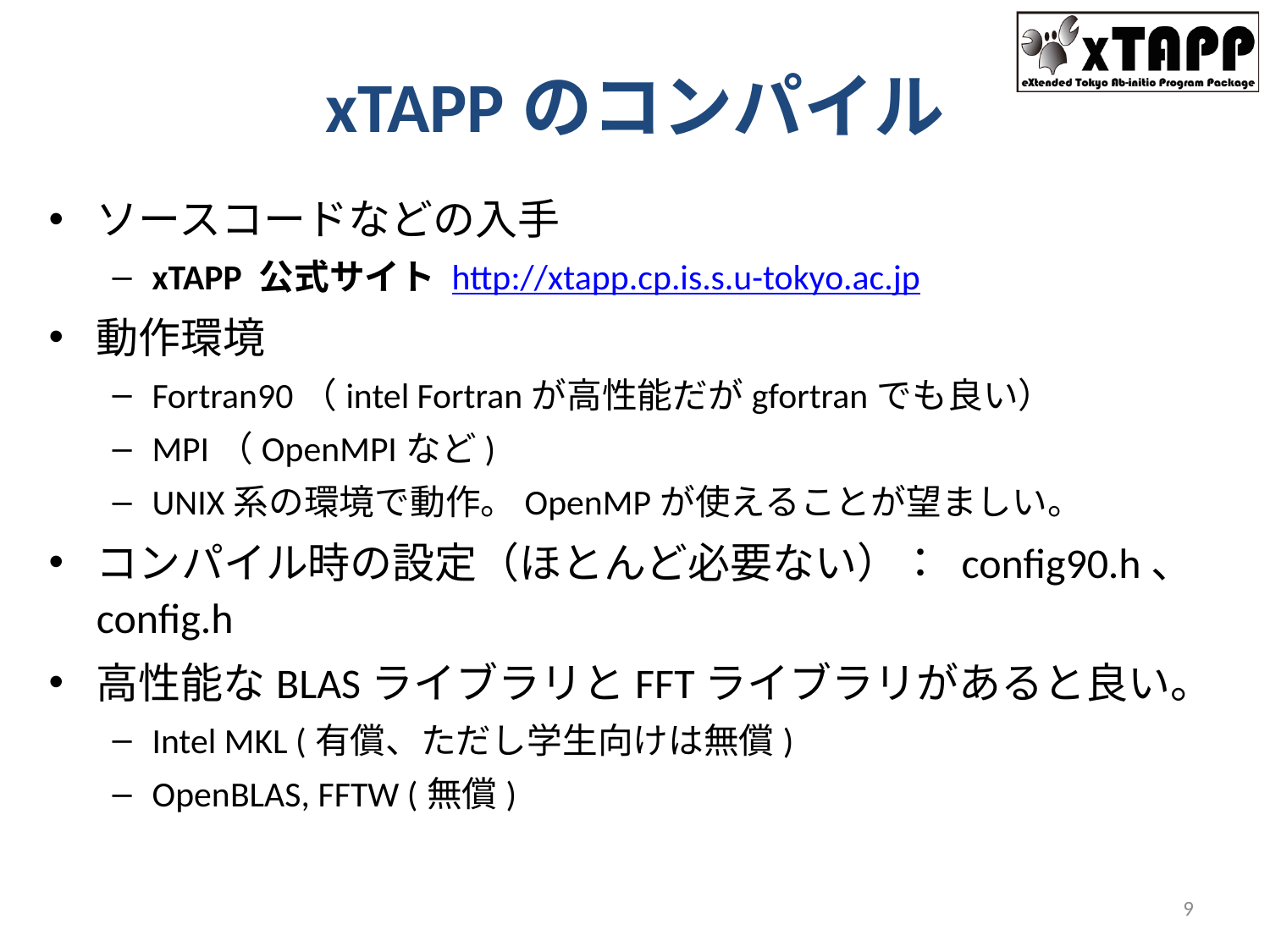

# xTAPPのコンパイル
ソースコードなどの入手
xTAPP 公式サイト http://xtapp.cp.is.s.u-tokyo.ac.jp
動作環境
Fortran90（intel Fortranが高性能だがgfortranでも良い）
MPI（OpenMPIなど)
UNIX系の環境で動作。OpenMPが使えることが望ましい。
コンパイル時の設定（ほとんど必要ない）： config90.h、config.h
高性能なBLASライブラリとFFTライブラリがあると良い。
Intel MKL (有償、ただし学生向けは無償)
OpenBLAS, FFTW (無償)

9